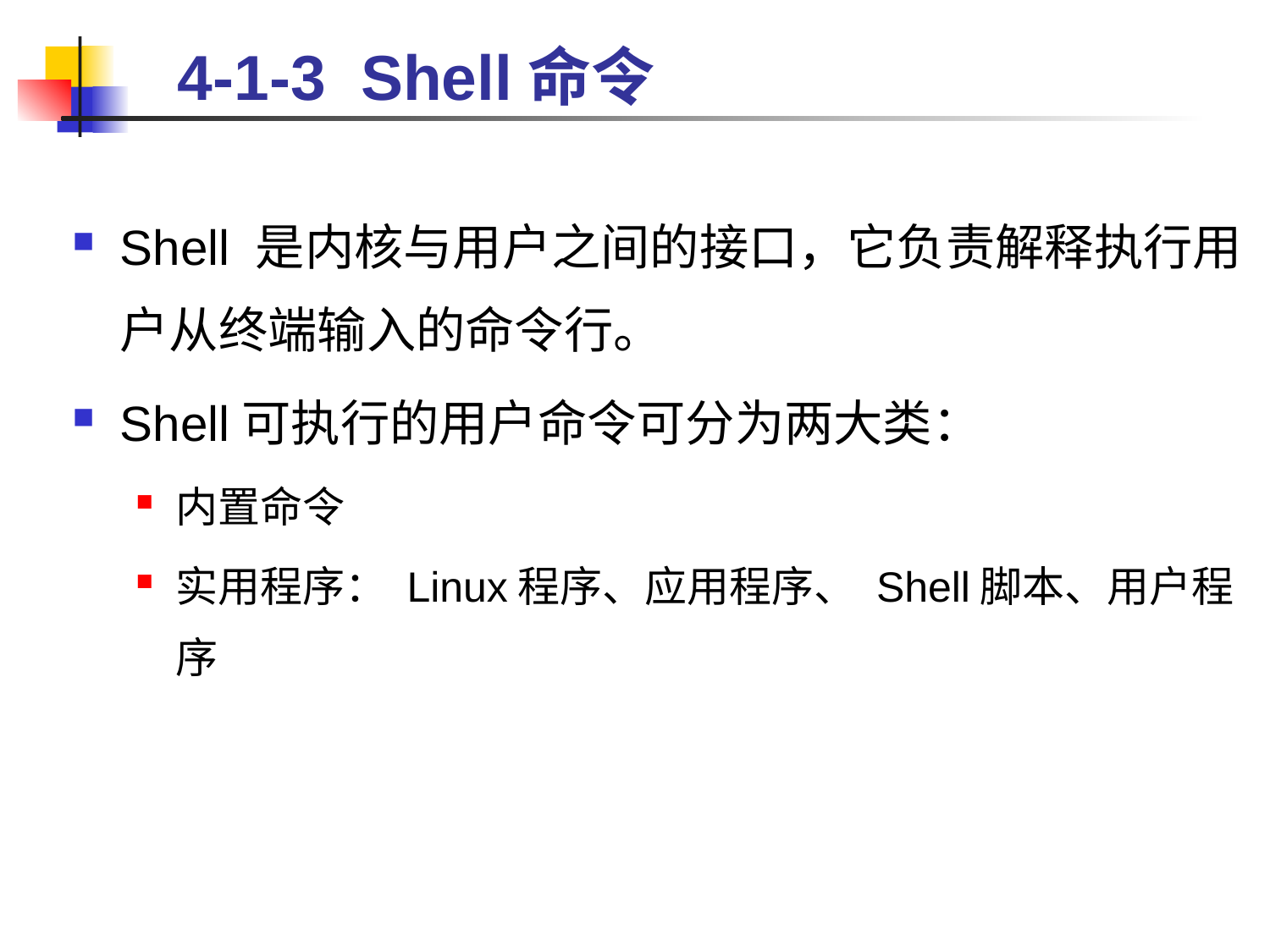

# 4-1-3  Shell命令
Shell 是内核与用户之间的接口，它负责解释执行用户从终端输入的命令行。
Shell可执行的用户命令可分为两大类：
内置命令
实用程序： Linux程序、应用程序、 Shell脚本、用户程序